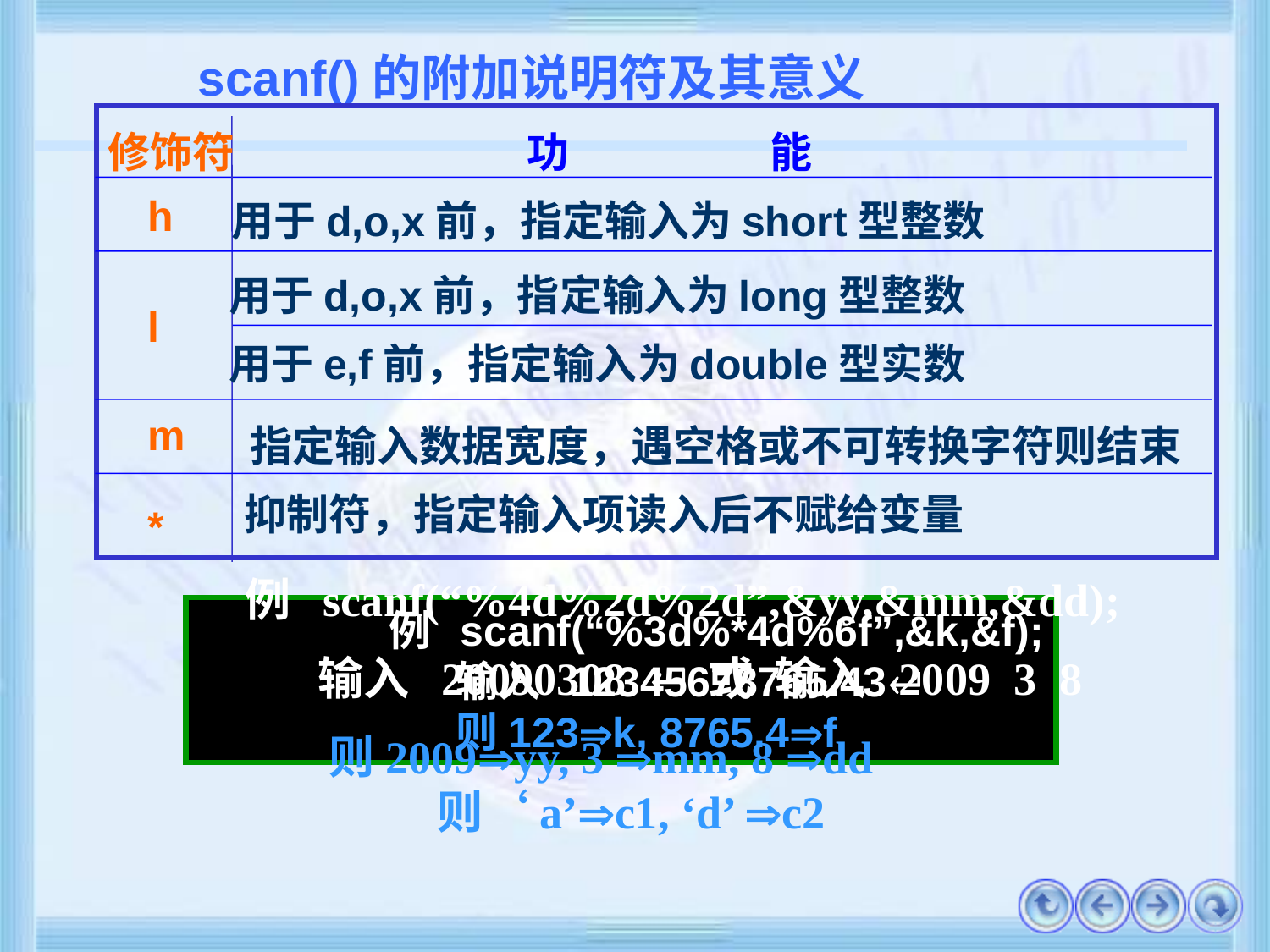

scanf()的附加说明符及其意义

修饰符
功                     能

h
用于d,o,x前，指定输入为short型整数

用于d,o,x前，指定输入为long型整数
l

用于e,f前，指定输入为double型实数

m
指定输入数据宽度，遇空格或不可转换字符则结束

抑制符，指定输入项读入后不赋给变量
*

例  scanf(“%4d%2d%2d”,&yy,&mm,&dd);
      输入  20090308  ↵ 或  输入  2009  3  8
       则2009⇒yy, 3 ⇒mm, 8 ⇒dd
例  scanf(“%3d%*4d%6f”,&k,&f);
      输入  12345678765.43↵
      则123⇒k, 8765.4⇒f
例  scanf(“%3c%2c”,&c1,&c2);
      输入  abcde  ↵
       则‘a’⇒c1, ‘d’ ⇒c2